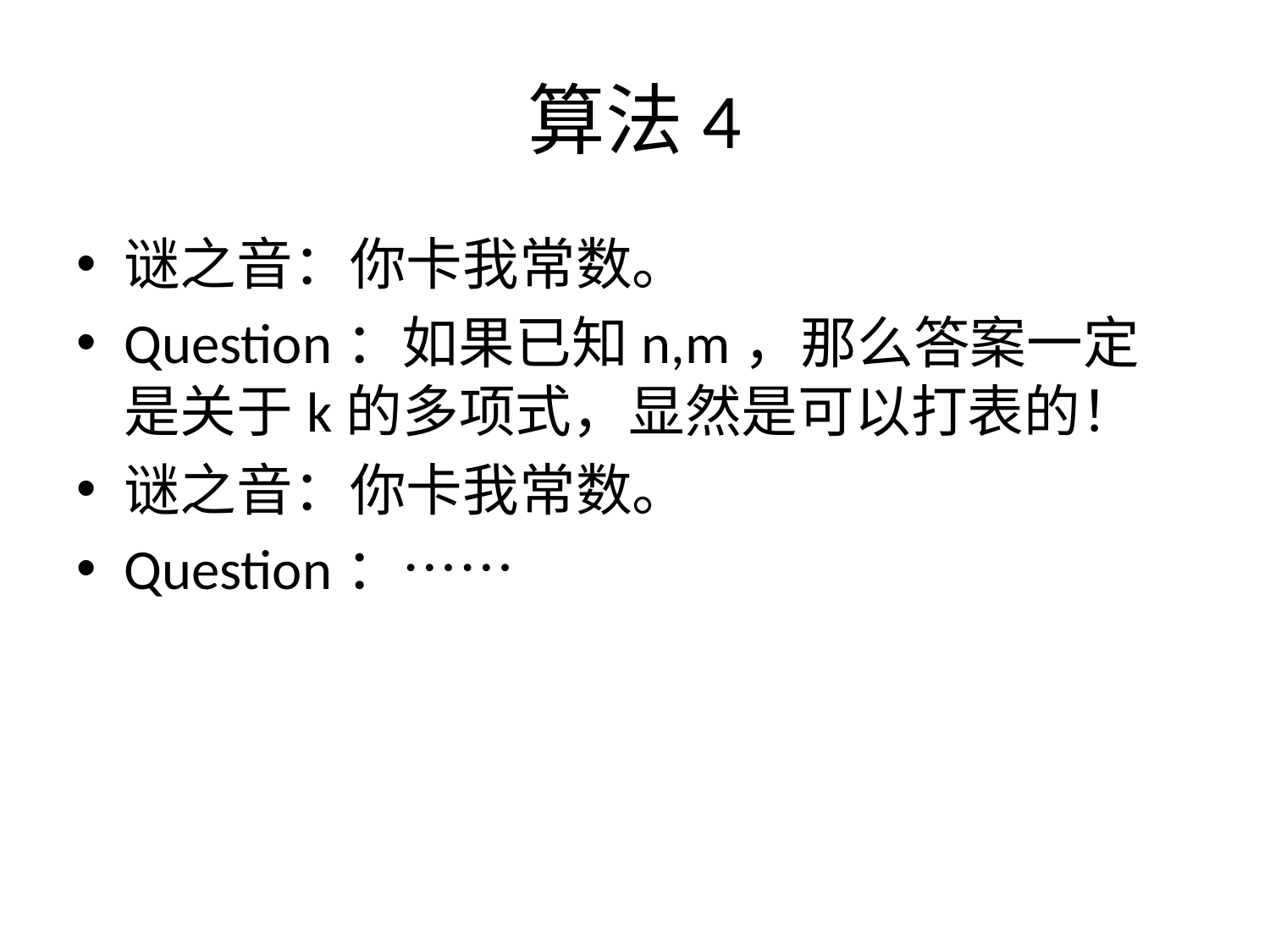

# 算法4
谜之音：你卡我常数。
Question：如果已知n,m，那么答案一定是关于k的多项式，显然是可以打表的！
谜之音：你卡我常数。
Question：……